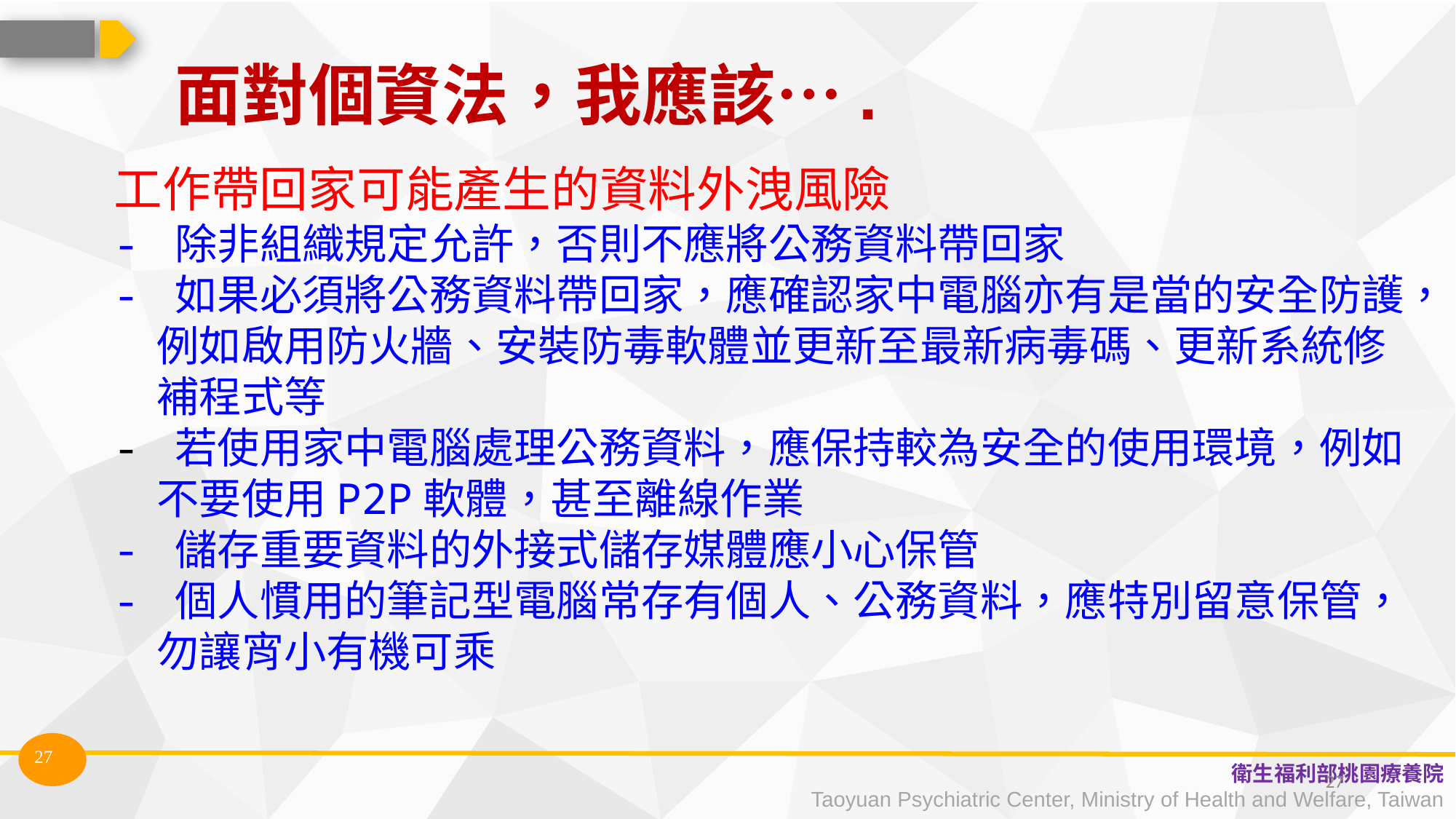

# 面對個資法，我應該….
工作帶回家可能產生的資料外洩風險
- 除非組織規定允許，否則不應將公務資料帶回家
- 如果必須將公務資料帶回家，應確認家中電腦亦有是當的安全防護，例如啟用防火牆、安裝防毒軟體並更新至最新病毒碼、更新系統修補程式等
- 若使用家中電腦處理公務資料，應保持較為安全的使用環境，例如不要使用P2P軟體，甚至離線作業
- 儲存重要資料的外接式儲存媒體應小心保管
- 個人慣用的筆記型電腦常存有個人、公務資料，應特別留意保管，勿讓宵小有機可乘

27